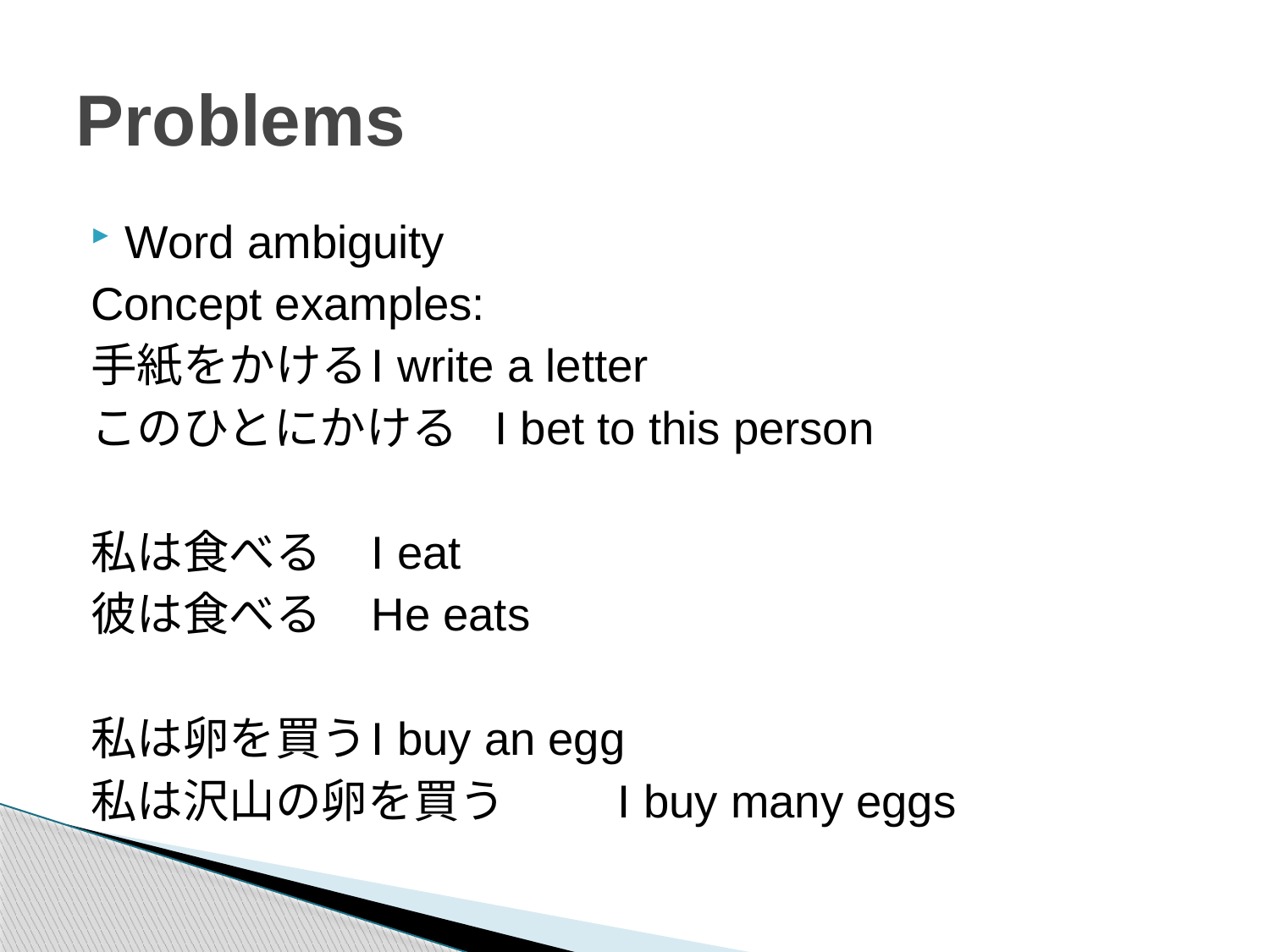

# Problems
Word ambiguity
Concept examples:
手紙をかける	I write a letter
このひとにかける	I bet to this person

私は食べる		I eat
彼は食べる		He eats

私は卵を買う	I buy an egg
私は沢山の卵を買う	I buy many eggs